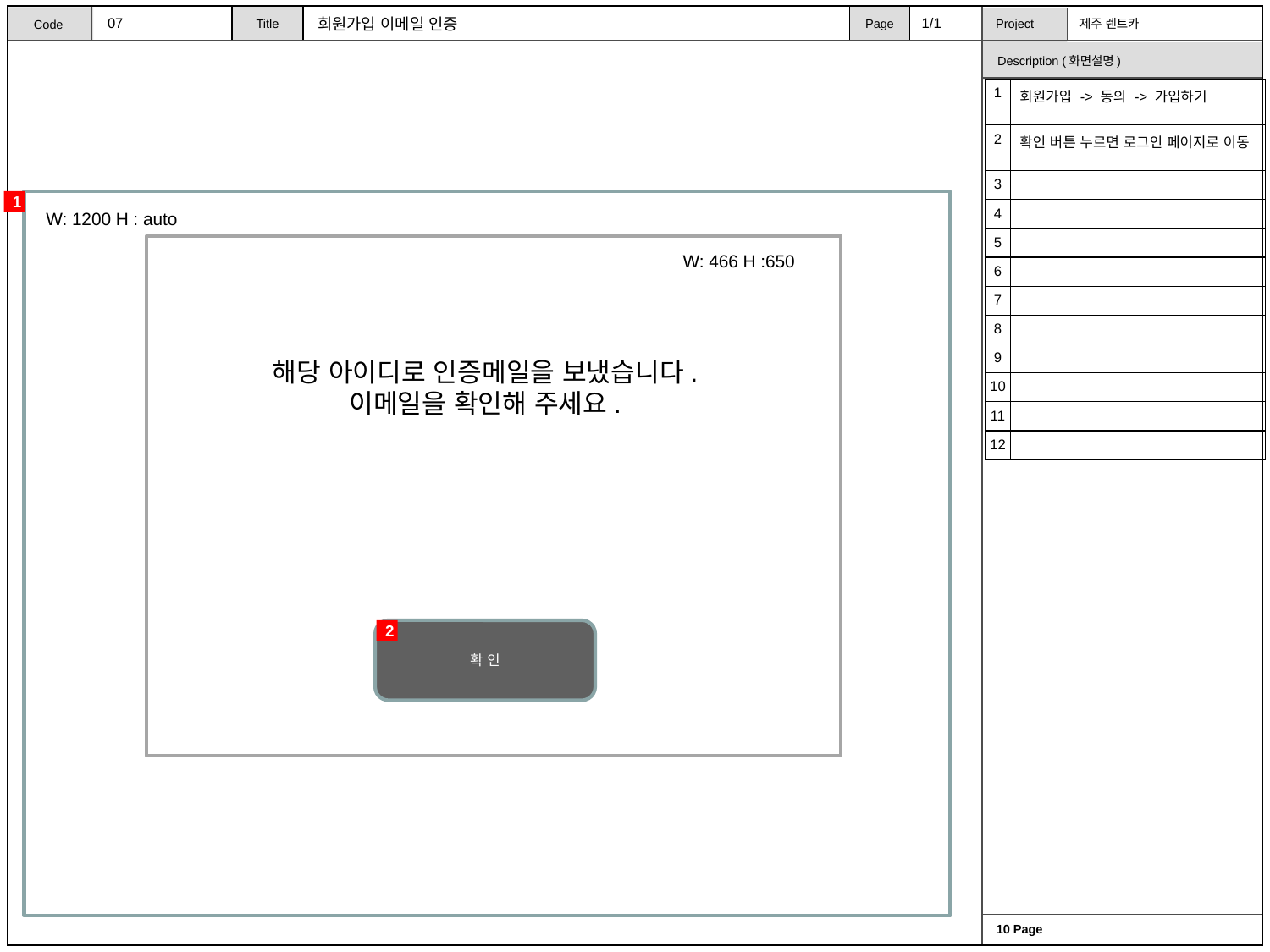

07
1/1

회원가입 이메일 인증

| 1 | 회원가입 -> 동의 -> 가입하기 |
| --- | --- |
| 2 | 확인 버튼 누르면 로그인 페이지로 이동 |
| 3 |  |
| 4 |  |
| 5 |  |
| 6 |  |
| 7 |  |
| 8 |  |
| 9 |  |
| 10 |  |
| 11 |  |
| 12 |  |
1

W: 1200 H : auto

W: 466 H :650
해당 아이디로 인증메일을 보냈습니다.
이메일을 확인해 주세요.
확 인
2